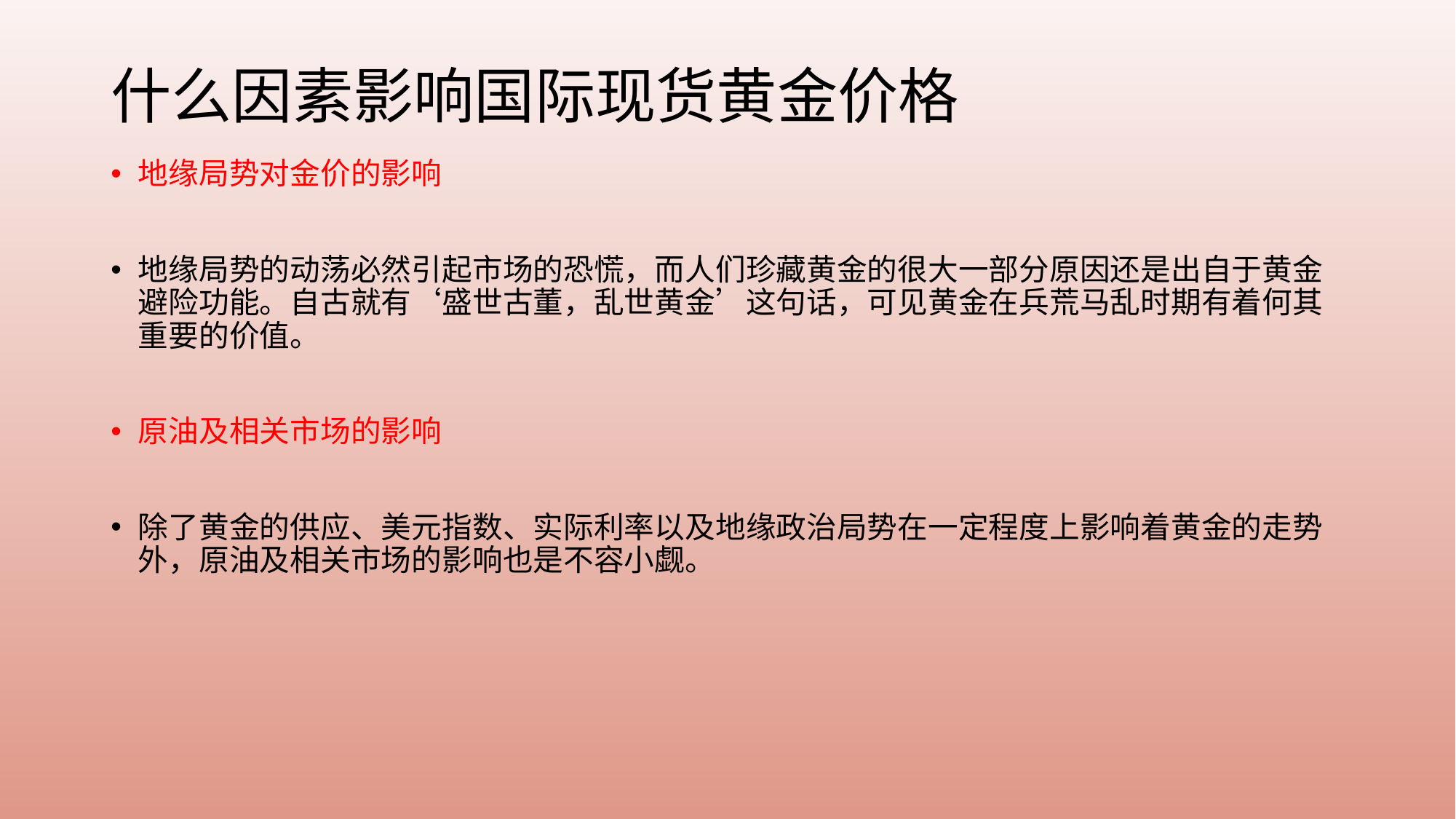

# 什么因素影响国际现货黄金价格
地缘局势对金价的影响

地缘局势的动荡必然引起市场的恐慌，而人们珍藏黄金的很大一部分原因还是出自于黄金避险功能。自古就有‘盛世古董，乱世黄金’这句话，可见黄金在兵荒马乱时期有着何其重要的价值。

原油及相关市场的影响

除了黄金的供应、美元指数、实际利率以及地缘政治局势在一定程度上影响着黄金的走势外，原油及相关市场的影响也是不容小觑。